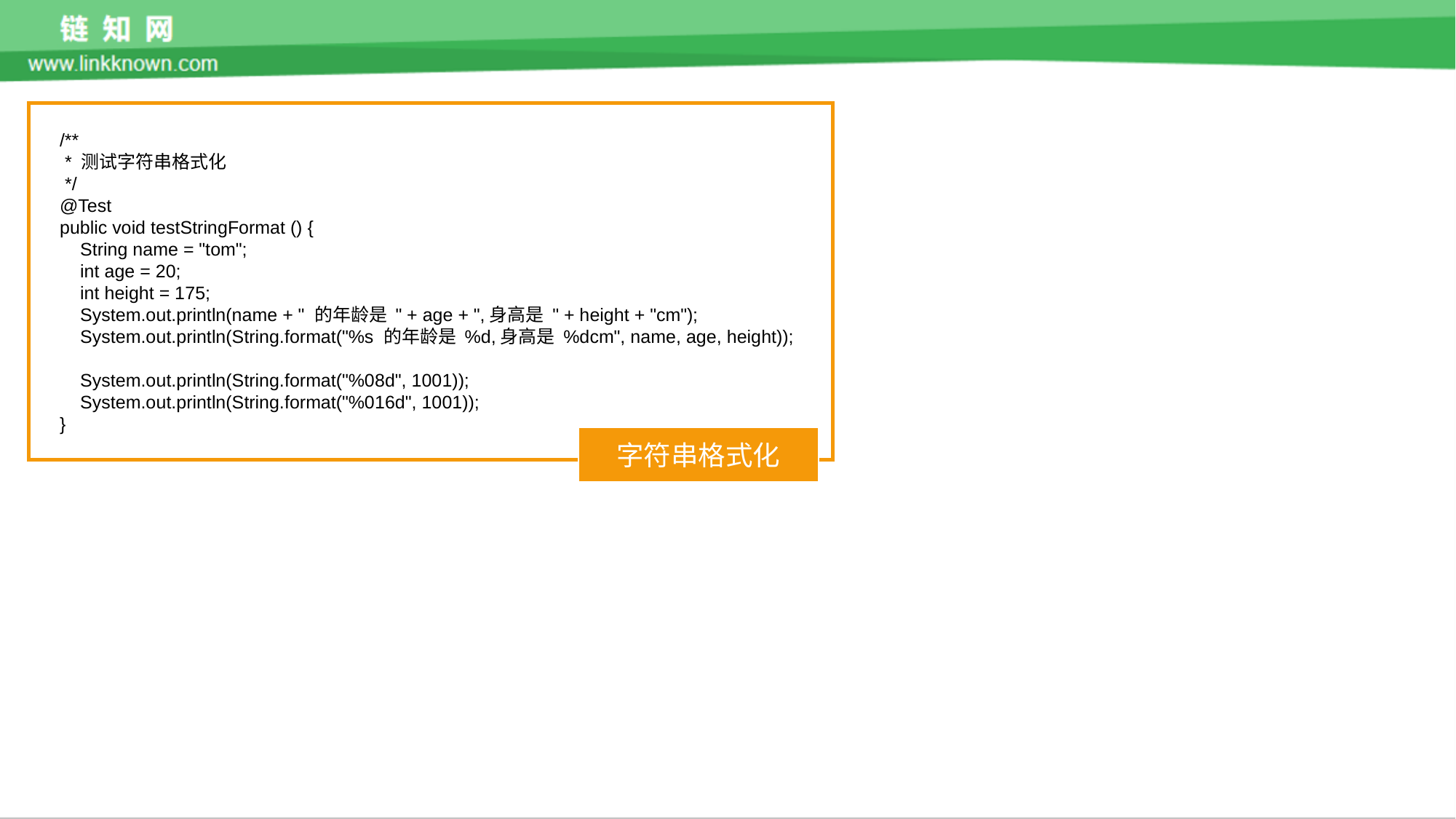

/**
     * 测试字符串格式化
     */
    @Test
    public void testStringFormat () {
        String name = "tom";
        int age = 20;
        int height = 175;
        System.out.println(name + " 的年龄是 " + age + ",身高是 " + height + "cm");
        System.out.println(String.format("%s 的年龄是 %d,身高是 %dcm", name, age, height));

        System.out.println(String.format("%08d", 1001));
        System.out.println(String.format("%016d", 1001));
    }
字符串格式化